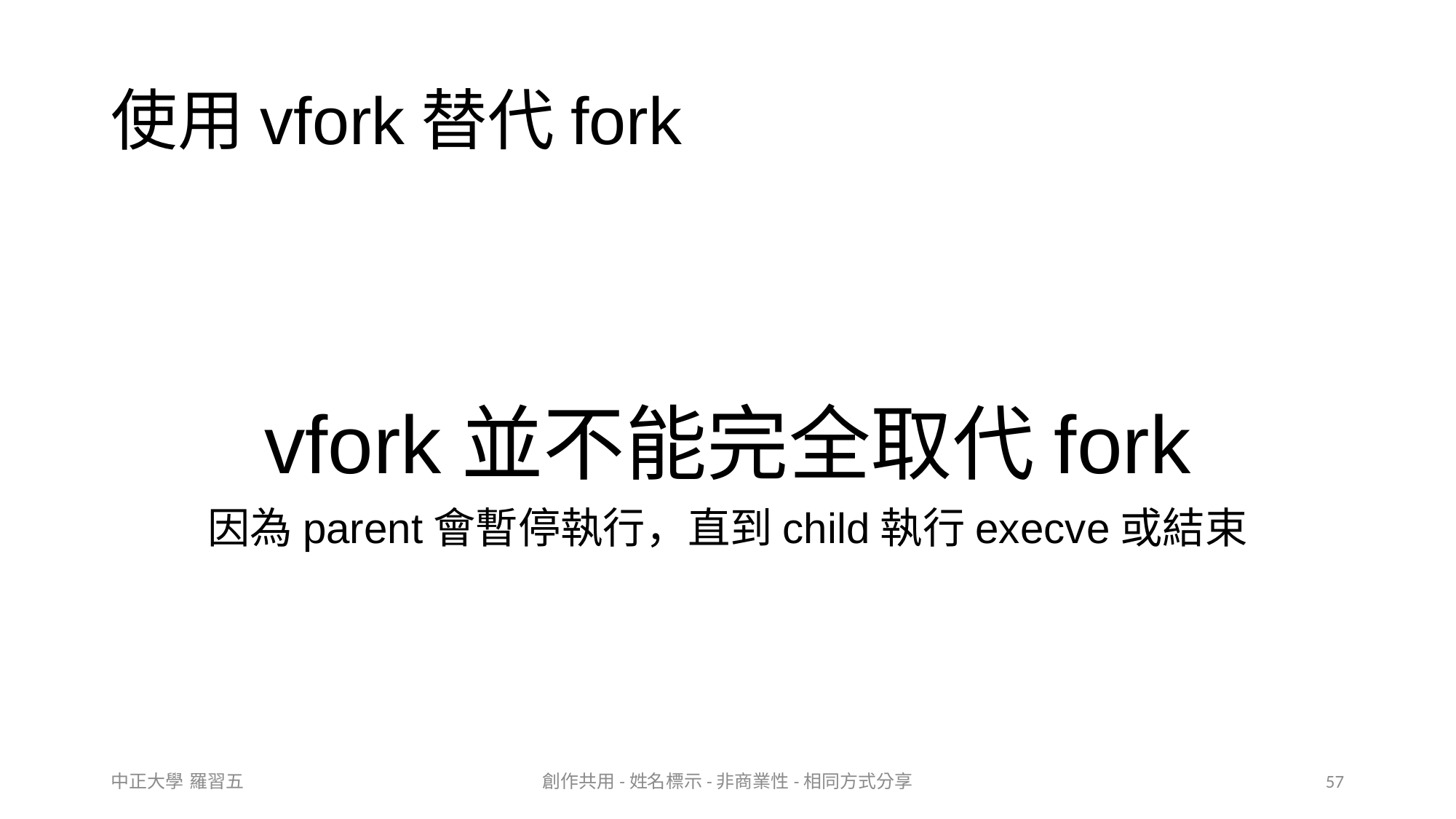

# 使用vfork替代fork
vfork並不能完全取代fork
因為parent會暫停執行，直到child執行execve或結束
中正大學 羅習五
創作共用-姓名標示-非商業性-相同方式分享
57